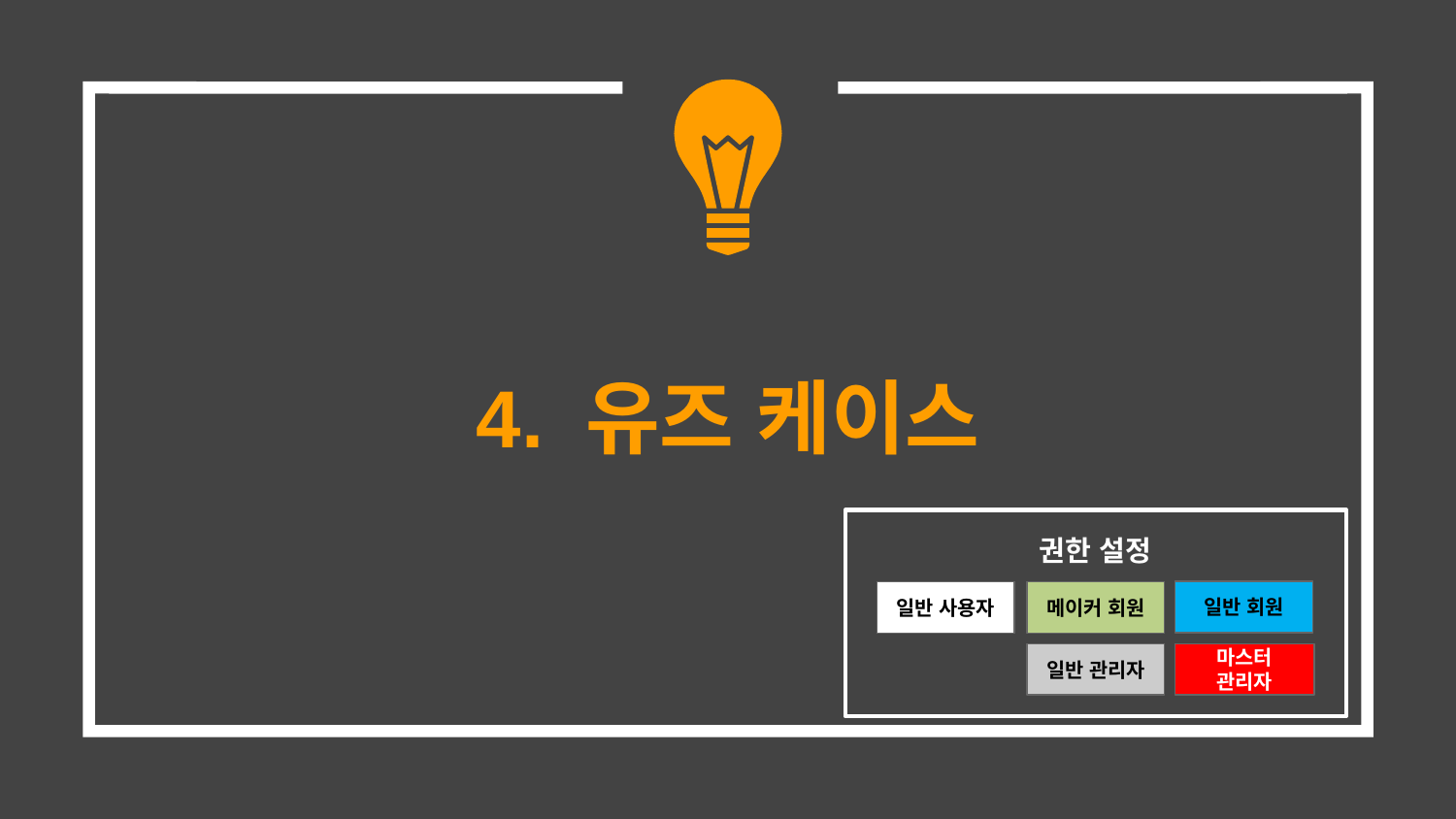

4. 유즈 케이스
권한 설정
일반 회원
일반 사용자
메이커 회원
마스터 관리자
일반 관리자